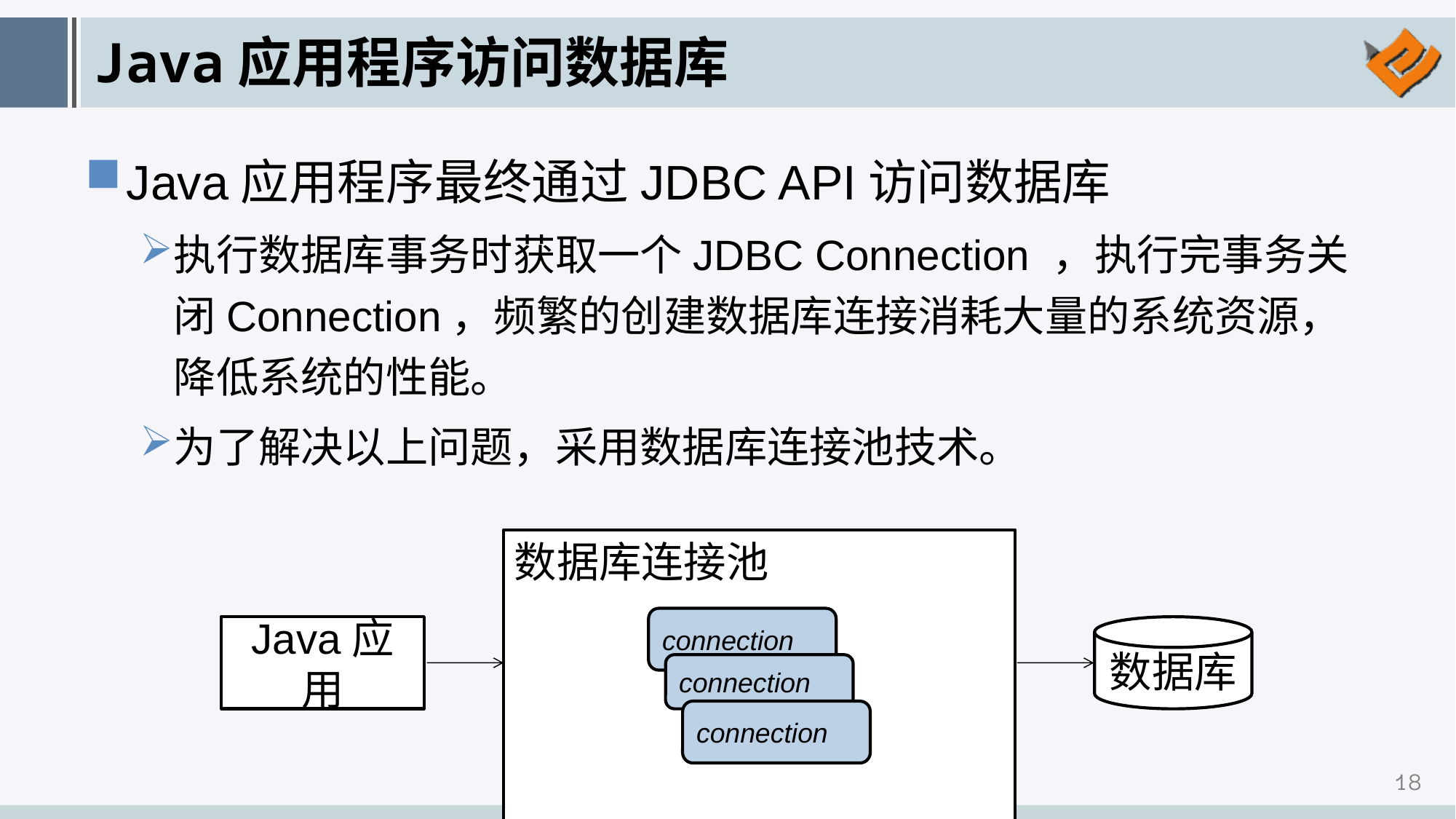

# Java应用程序访问数据库
Java应用程序最终通过JDBC API访问数据库
执行数据库事务时获取一个JDBC Connection ，执行完事务关闭Connection，频繁的创建数据库连接消耗大量的系统资源，降低系统的性能。
为了解决以上问题，采用数据库连接池技术。

数据库连接池

connection
数据库
Java应用
connection
connection